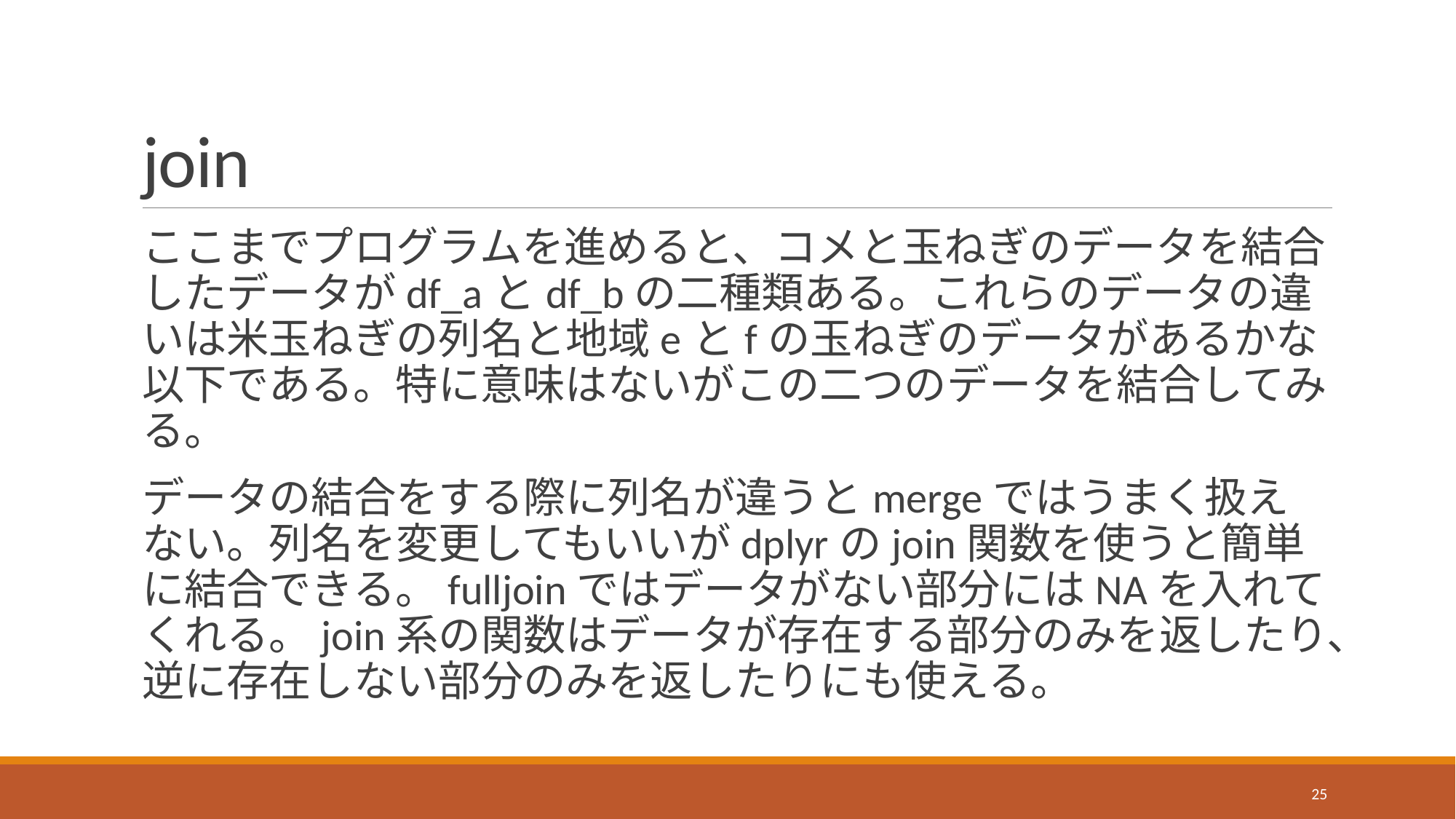

# join
ここまでプログラムを進めると、コメと玉ねぎのデータを結合したデータがdf_aとdf_bの二種類ある。これらのデータの違いは米玉ねぎの列名と地域eとfの玉ねぎのデータがあるかな以下である。特に意味はないがこの二つのデータを結合してみる。
データの結合をする際に列名が違うとmergeではうまく扱えない。列名を変更してもいいがdplyrのjoin関数を使うと簡単に結合できる。fulljoinではデータがない部分にはNAを入れてくれる。join系の関数はデータが存在する部分のみを返したり、逆に存在しない部分のみを返したりにも使える。

25